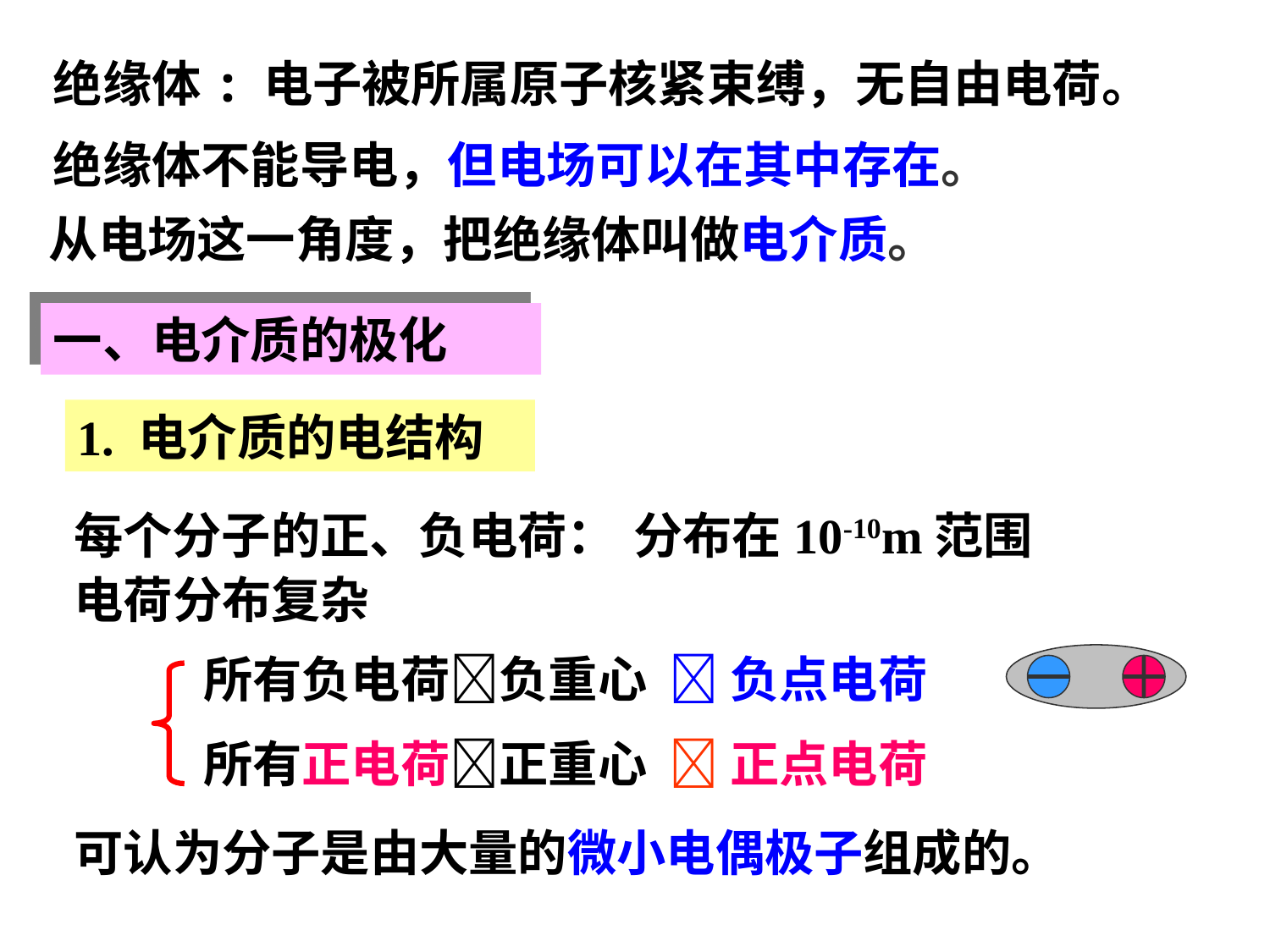

绝缘体:
电子被所属原子核紧束缚，无自由电荷。
绝缘体不能导电，但电场可以在其中存在。
从电场这一角度，把绝缘体叫做电介质。
一、电介质的极化
1. 电介质的电结构
每个分子的正、负电荷：
分布在10-10m范围
电荷分布复杂
所有负电荷→负重心
→负点电荷

所有正电荷→正重心
→正点电荷
可认为分子是由大量的微小电偶极子组成的。
19